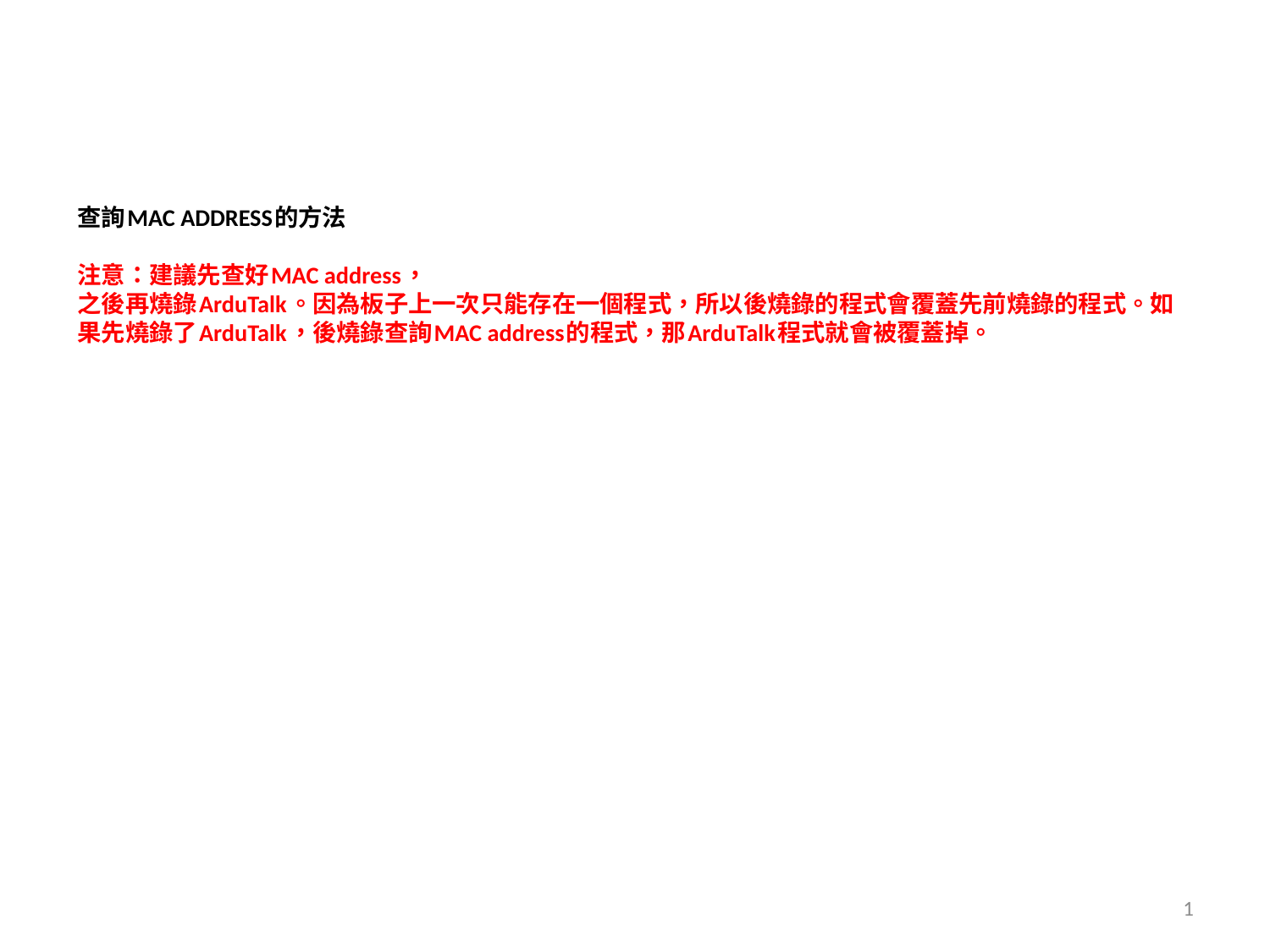

# 查詢MAC address的方法 注意：建議先查好MAC address， 之後再燒錄ArduTalk。因為板子上一次只能存在一個程式，所以後燒錄的程式會覆蓋先前燒錄的程式。如果先燒錄了ArduTalk，後燒錄查詢MAC address的程式，那ArduTalk程式就會被覆蓋掉。
1